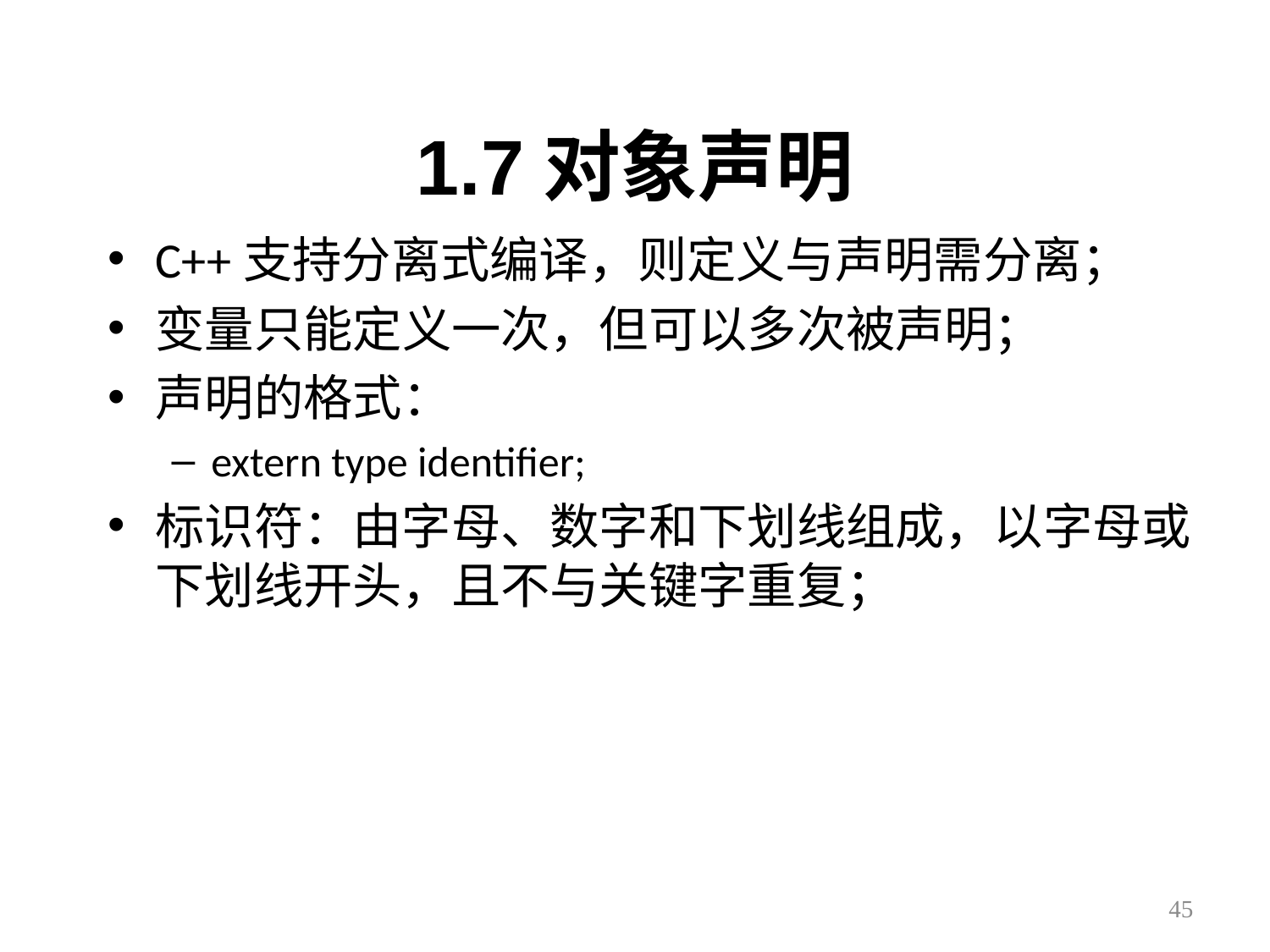

# 1.7对象声明
C++支持分离式编译，则定义与声明需分离；
变量只能定义一次，但可以多次被声明；
声明的格式：
extern type identifier;
标识符：由字母、数字和下划线组成，以字母或下划线开头，且不与关键字重复；

45